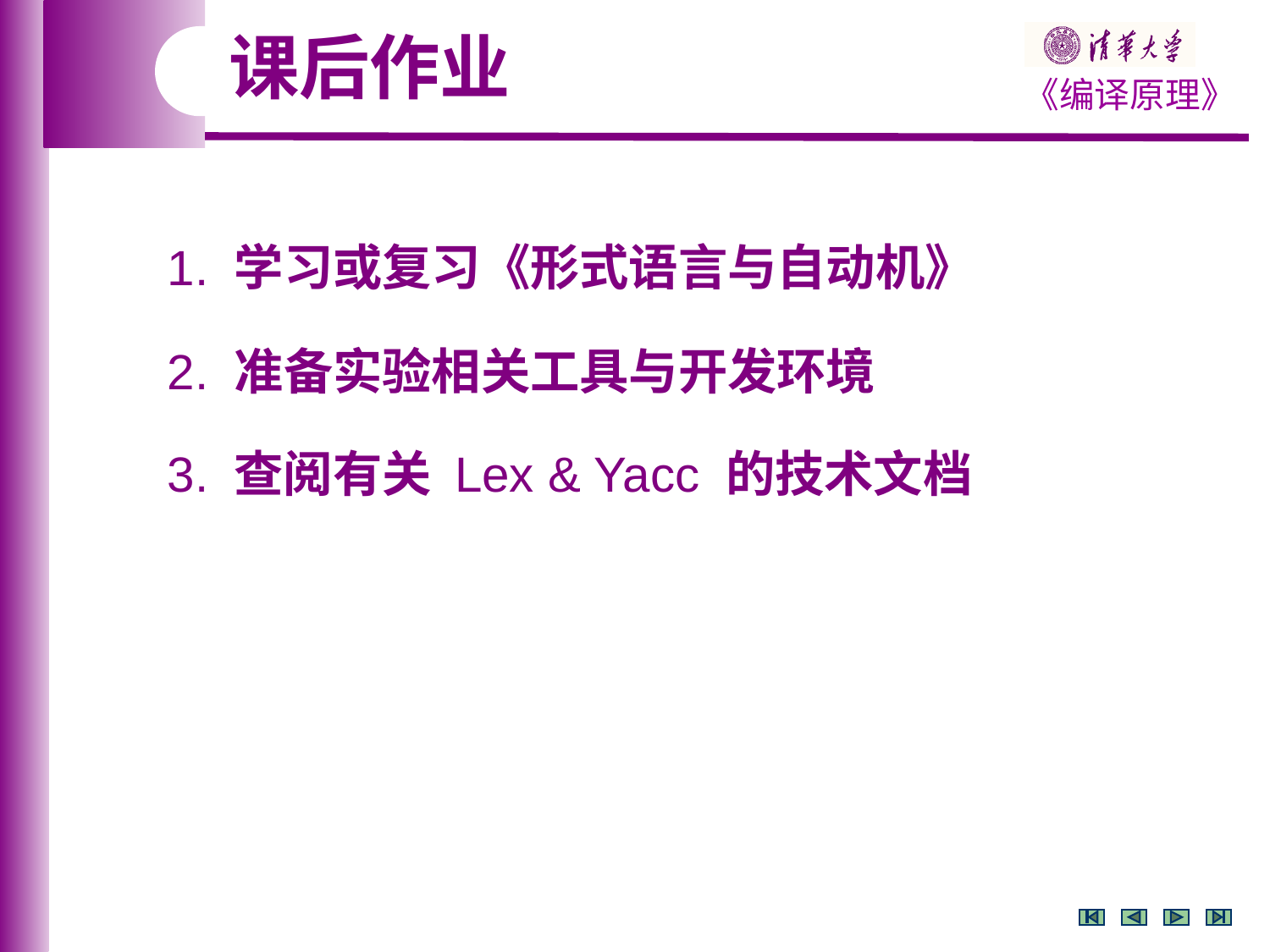

课后作业
1. 学习或复习《形式语言与自动机》
2. 准备实验相关工具与开发环境
3. 查阅有关 Lex & Yacc 的技术文档